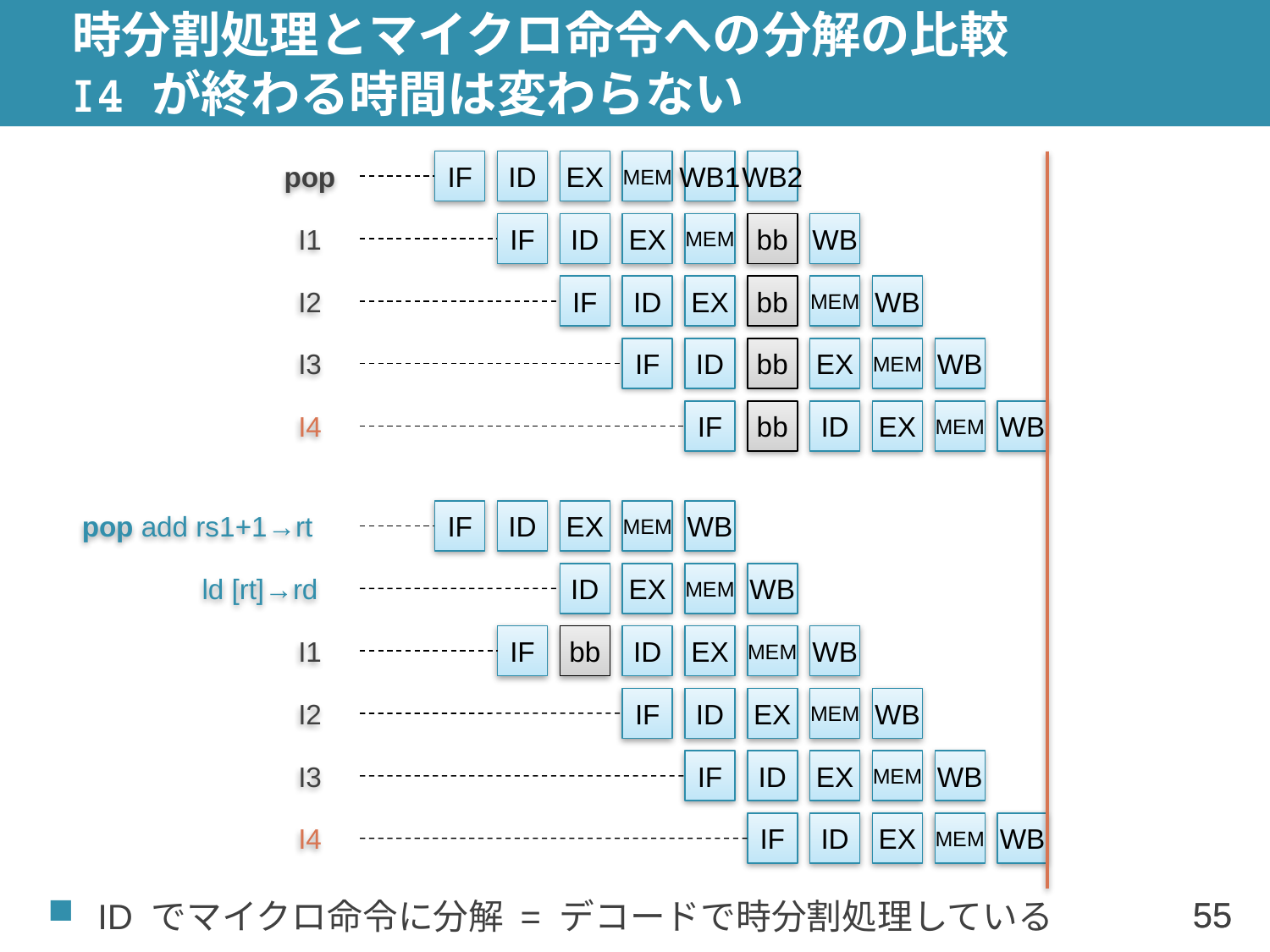

# 時分割処理とマイクロ命令への分解の比較 I4 が終わる時間は変わらない
pop
IF
ID
EX
MEM
WB1
WB2
I1
IF
ID
EX
MEM
bb
WB
I2
IF
ID
EX
bb
MEM
WB
I3
IF
ID
bb
EX
MEM
WB
I4
IF
bb
ID
EX
MEM
WB
pop add rs1+1→rt
IF
ID
EX
MEM
WB
ld [rt]→rd
ID
EX
MEM
WB
I1
IF
bb
ID
EX
MEM
WB
I2
IF
ID
EX
MEM
WB
I3
IF
ID
EX
MEM
WB
I4
IF
ID
EX
MEM
WB
ID でマイクロ命令に分解 = デコードで時分割処理している